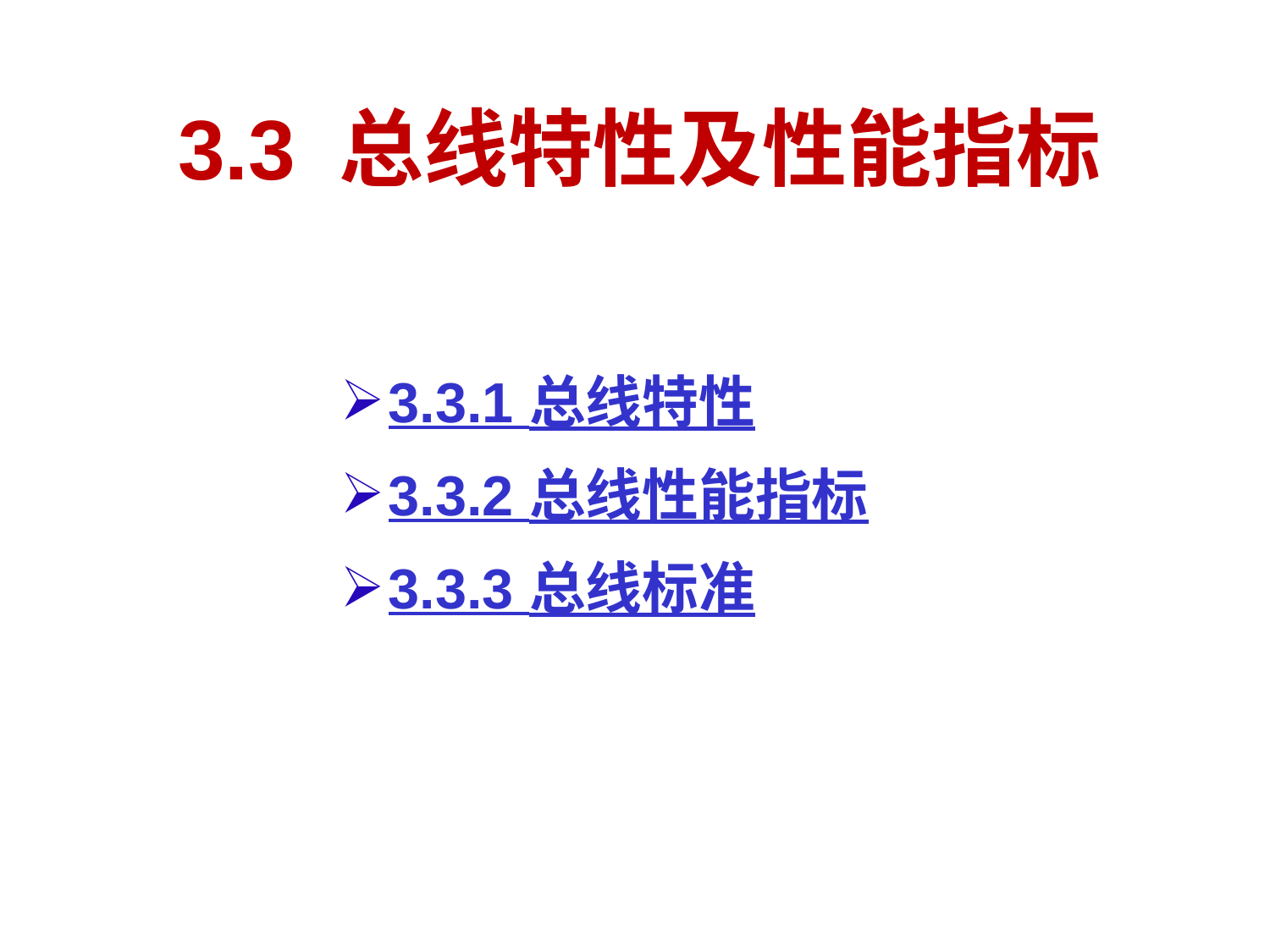

# 3.3 总线特性及性能指标
3.3.1 总线特性
3.3.2 总线性能指标
3.3.3 总线标准